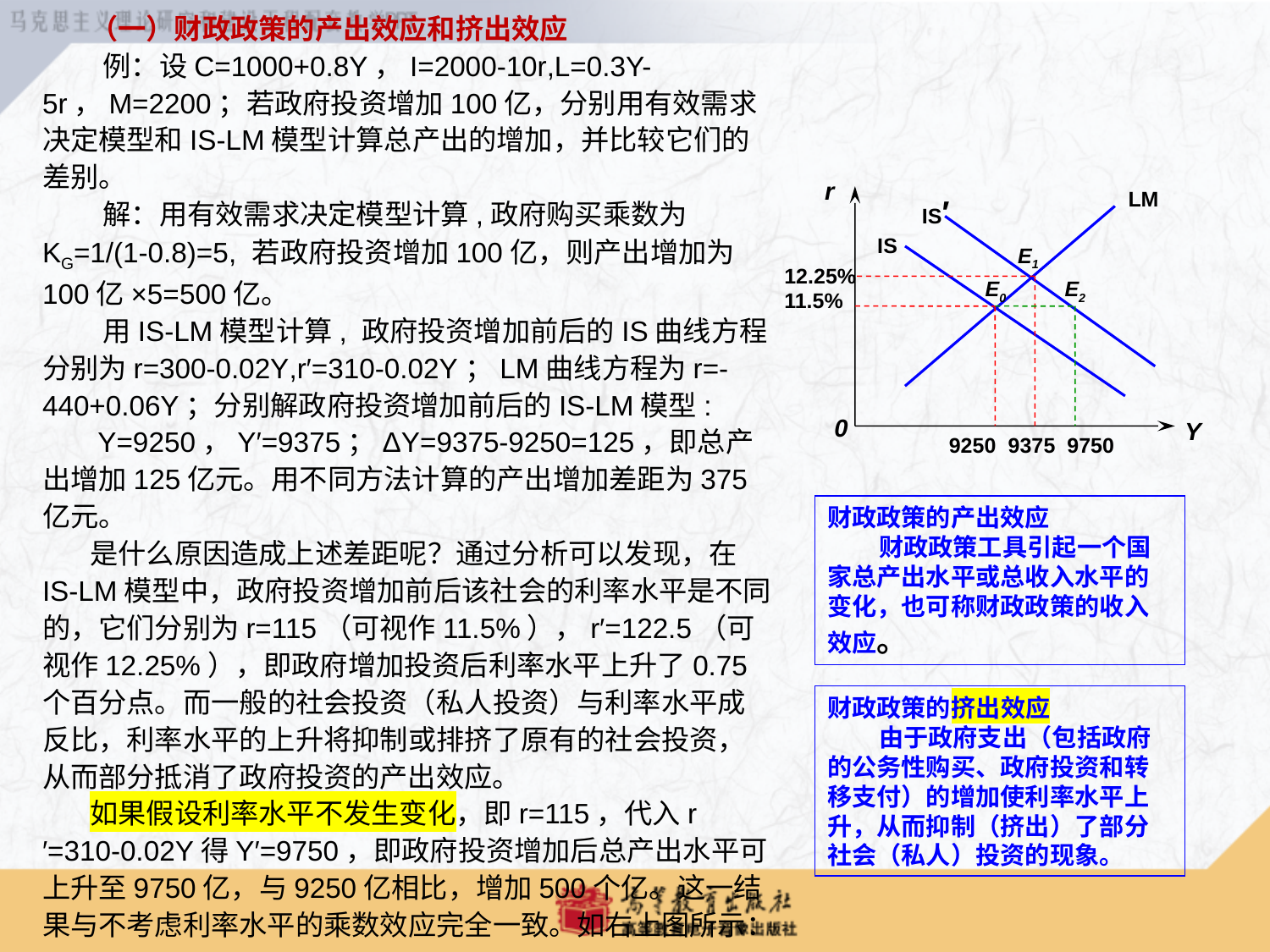

（一）财政政策的产出效应和挤出效应
 例：设C=1000+0.8Y，I=2000-10r,L=0.3Y-5r，M=2200；若政府投资增加100亿，分别用有效需求决定模型和IS-LM模型计算总产出的增加，并比较它们的差别。
 解：用有效需求决定模型计算,政府购买乘数为KG=1/(1-0.8)=5, 若政府投资增加100亿，则产出增加为100亿×5=500亿。
 用IS-LM模型计算, 政府投资增加前后的IS曲线方程分别为r=300-0.02Y,r′=310-0.02Y；LM曲线方程为r=-440+0.06Y；分别解政府投资增加前后的IS-LM模型:
 Y=9250，Y′=9375；ΔY=9375-9250=125，即总产出增加125亿元。用不同方法计算的产出增加差距为375亿元。
是什么原因造成上述差距呢？通过分析可以发现，在IS-LM模型中，政府投资增加前后该社会的利率水平是不同的，它们分别为r=115（可视作11.5%），r′=122.5（可视作12.25%），即政府增加投资后利率水平上升了0.75个百分点。而一般的社会投资（私人投资）与利率水平成反比，利率水平的上升将抑制或排挤了原有的社会投资，从而部分抵消了政府投资的产出效应。
如果假设利率水平不发生变化，即r=115，代入r′=310-0.02Y得Y′=9750，即政府投资增加后总产出水平可上升至9750亿，与9250亿相比，增加500个亿。这一结果与不考虑利率水平的乘数效应完全一致。如右上图所示：
r
LM

IS′

IS
E1

12.25%
11.5%
E0
E2

0
Y

9250  9375  9750
财政政策的产出效应
        财政政策工具引起一个国家总产出水平或总收入水平的变化，也可称财政政策的收入效应。
财政政策的挤出效应
        由于政府支出（包括政府的公务性购买、政府投资和转移支付）的增加使利率水平上升，从而抑制（挤出）了部分社会（私人）投资的现象。
15